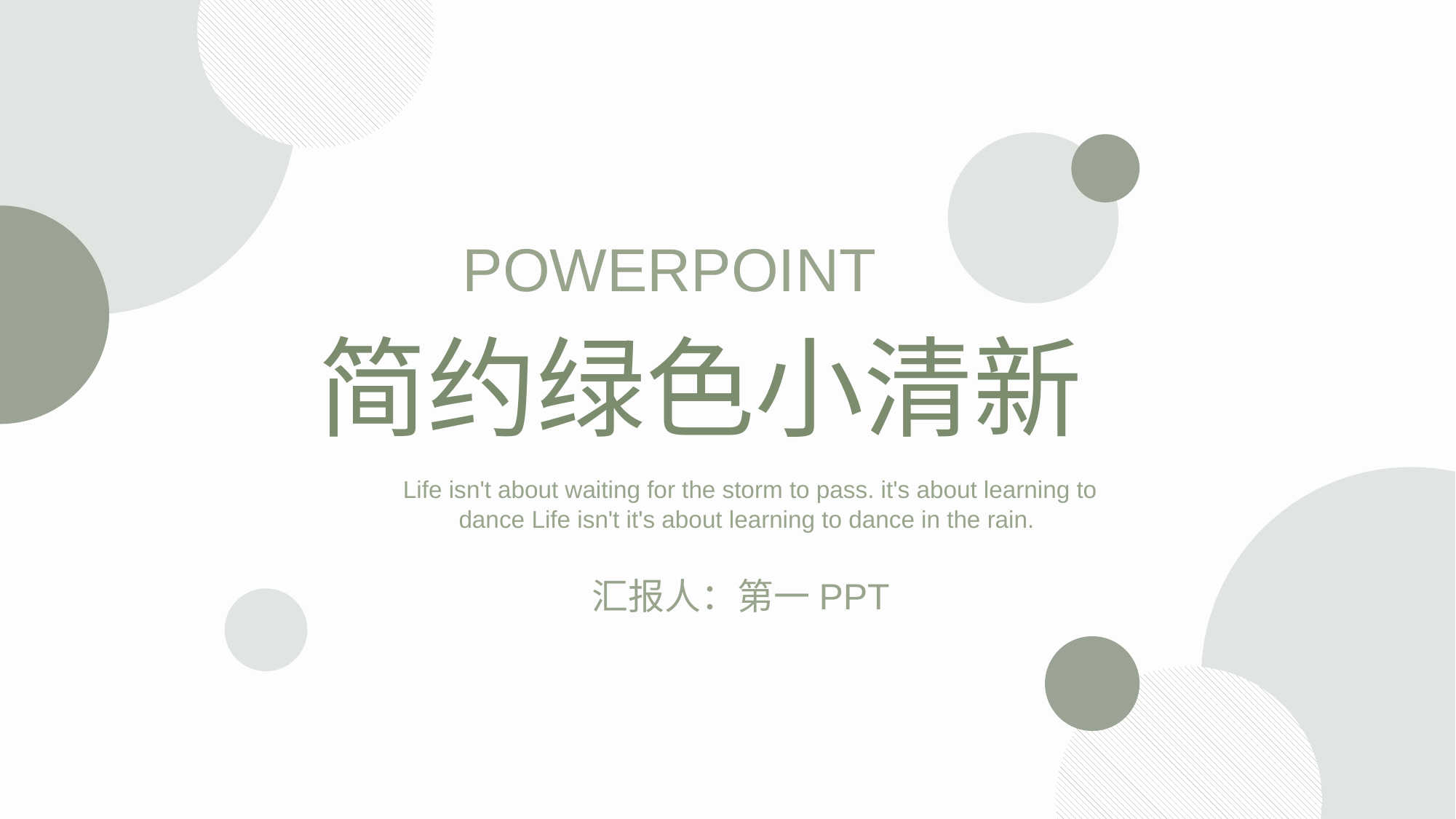

POWERPOINT
简约绿色小清新

 Life isn't about waiting for the storm to pass. it's about learning to dance Life isn't it's about learning to dance in the rain.
汇报人：第一PPT